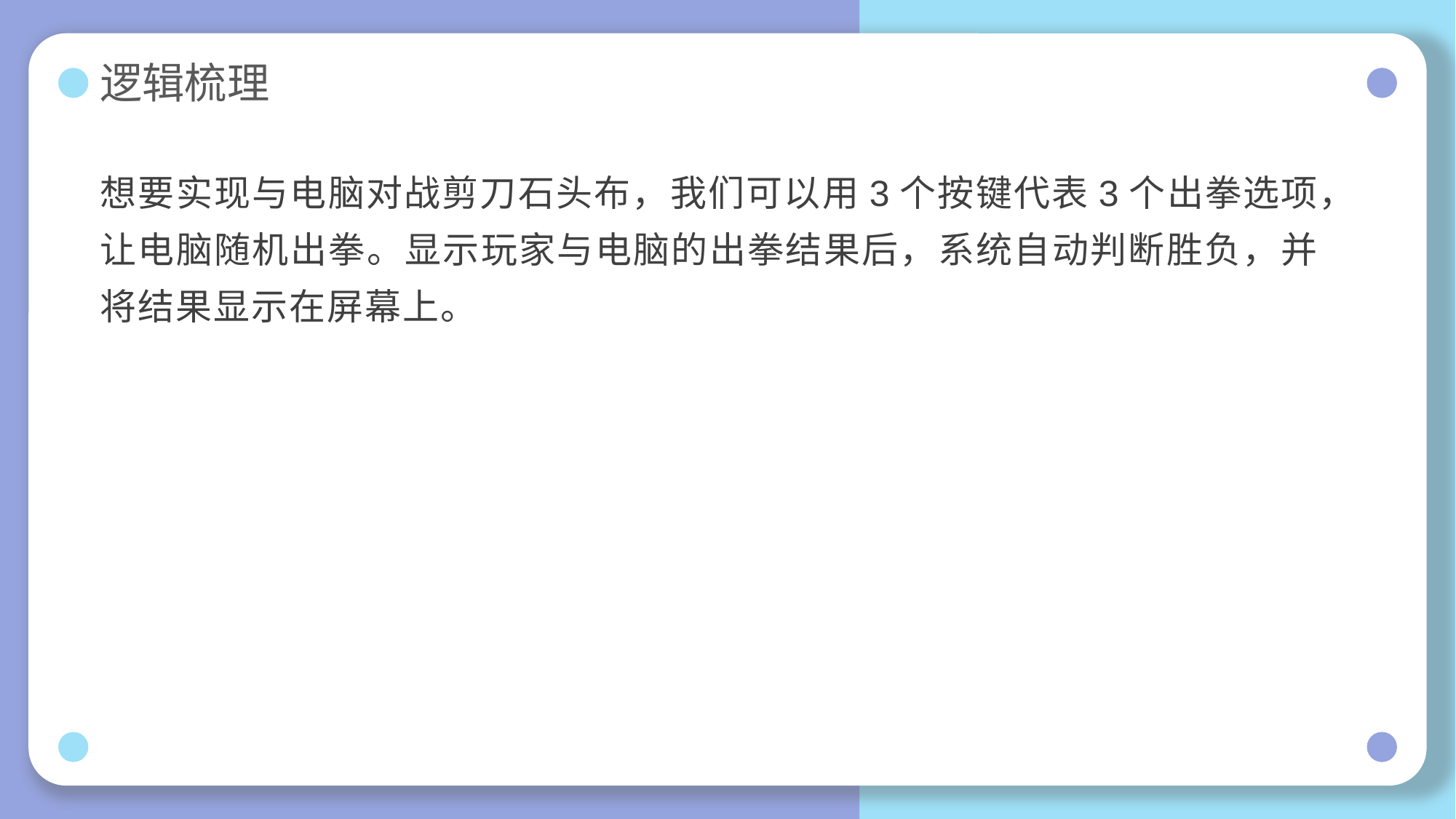

# 逻辑梳理
想要实现与电脑对战剪刀石头布，我们可以用3个按键代表3个出拳选项，让电脑随机出拳。显示玩家与电脑的出拳结果后，系统自动判断胜负，并将结果显示在屏幕上。